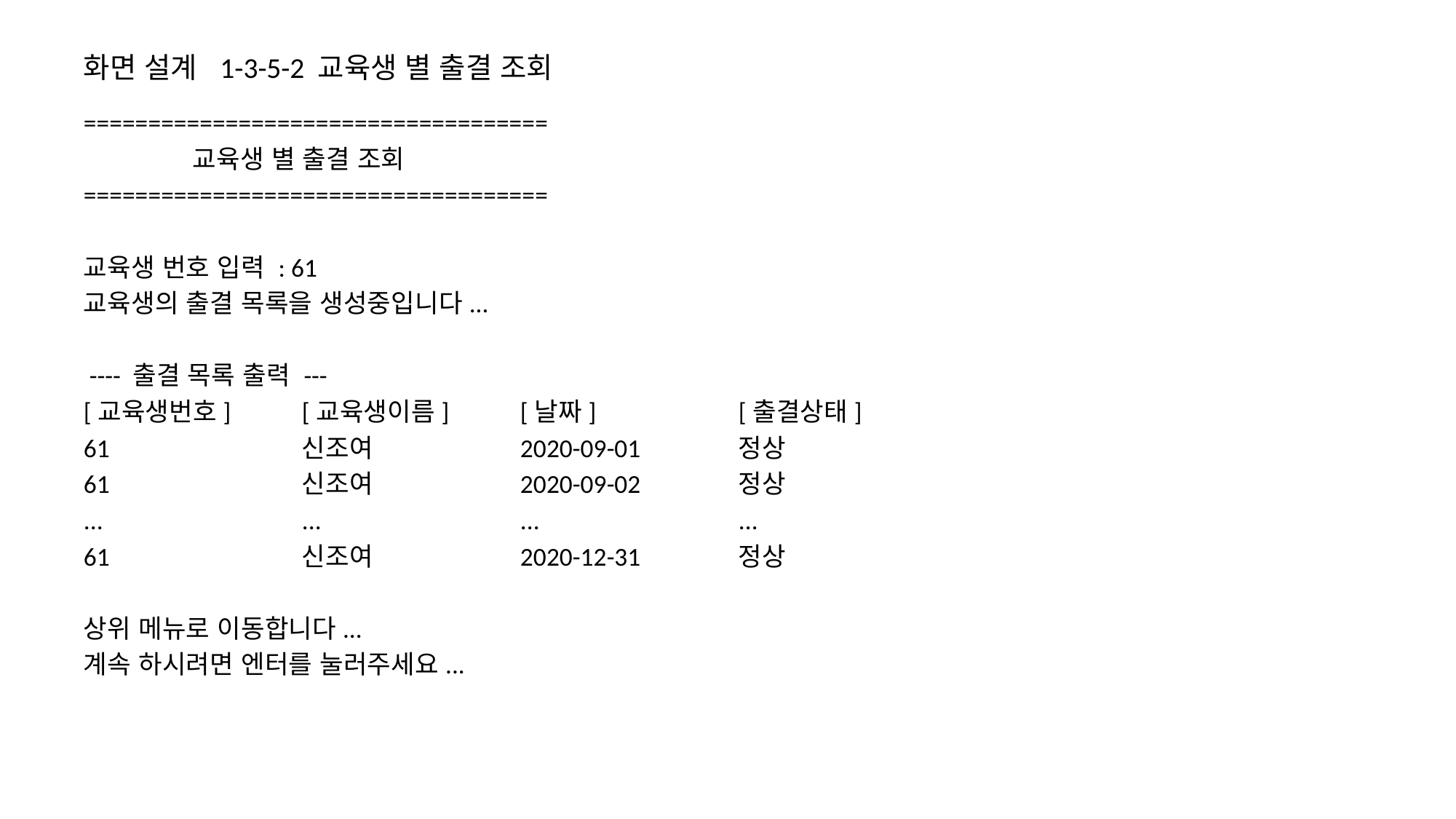

# 화면 설계  1-3-5-2 교육생 별 출결 조회
====================================
       	교육생 별 출결 조회
====================================

교육생 번호 입력 : 61
교육생의 출결 목록을 생성중입니다...

 ---- 출결 목록 출력 ---
[교육생번호]	[교육생이름]	[날짜]		[출결상태]
61		신조여		2020-09-01	정상
61		신조여		2020-09-02	정상
...		...		...		...
61		신조여		2020-12-31	정상

상위 메뉴로 이동합니다...
계속 하시려면 엔터를 눌러주세요...